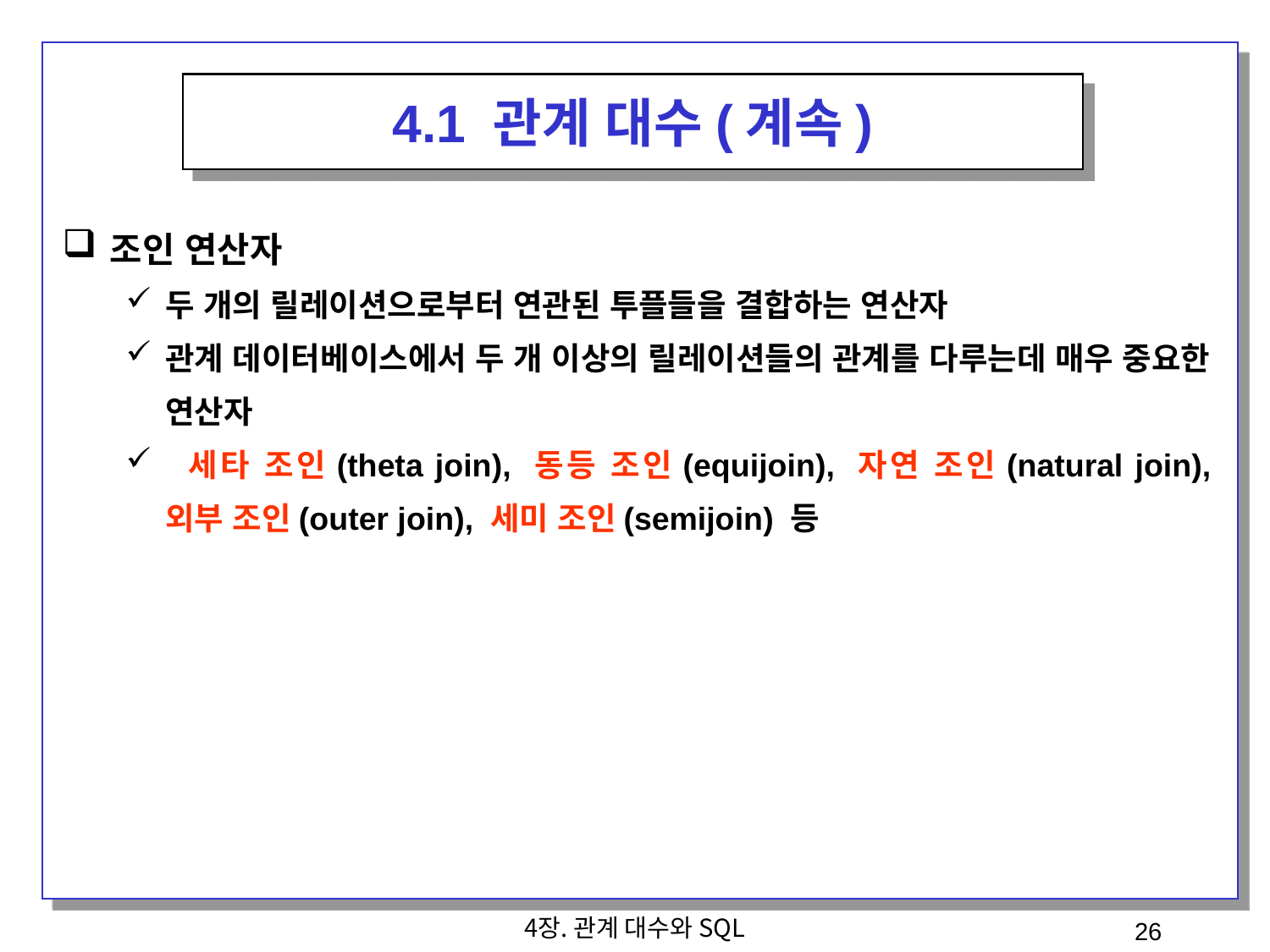

4.1 관계 대수(계속)
조인 연산자
두 개의 릴레이션으로부터 연관된 투플들을 결합하는 연산자
관계 데이터베이스에서 두 개 이상의 릴레이션들의 관계를 다루는데 매우 중요한 연산자
 세타 조인(theta join), 동등 조인(equijoin), 자연 조인(natural join), 외부 조인(outer join), 세미 조인(semijoin) 등

4장. 관계 대수와 SQL
26